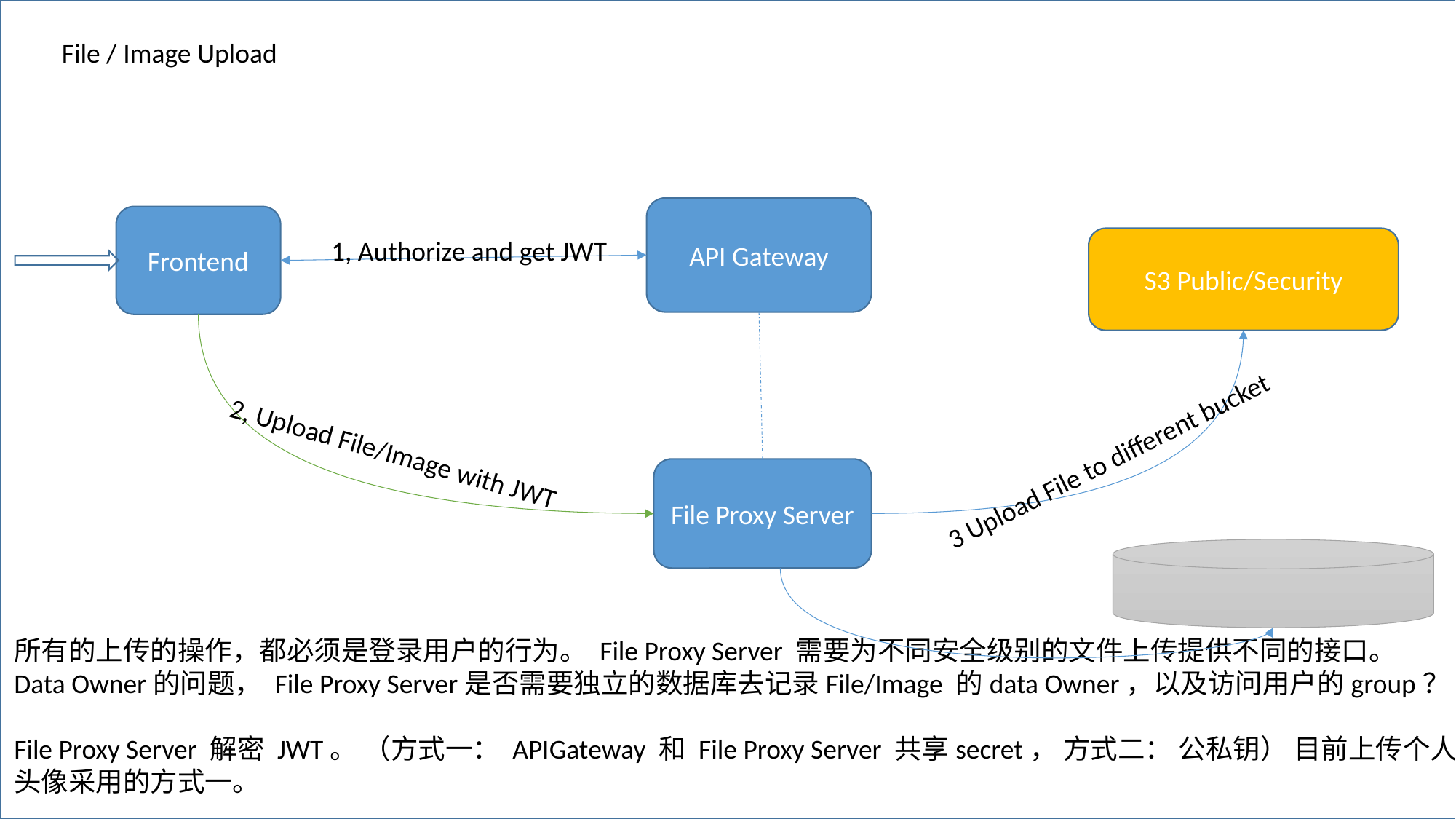

File / Image Upload
#
API Gateway
Frontend
S3 Public/Security
1, Authorize and get JWT

3 Upload File to different bucket
File Proxy Server
2, Upload File/Image with JWT

所有的上传的操作，都必须是登录用户的行为。 File Proxy Server 需要为不同安全级别的文件上传提供不同的接口。
Data Owner的问题， File Proxy Server是否需要独立的数据库去记录File/Image 的data Owner，以及访问用户的group？

File Proxy Server 解密 JWT。 （方式一： APIGateway 和 File Proxy Server 共享secret， 方式二： 公私钥） 目前上传个人
头像采用的方式一。